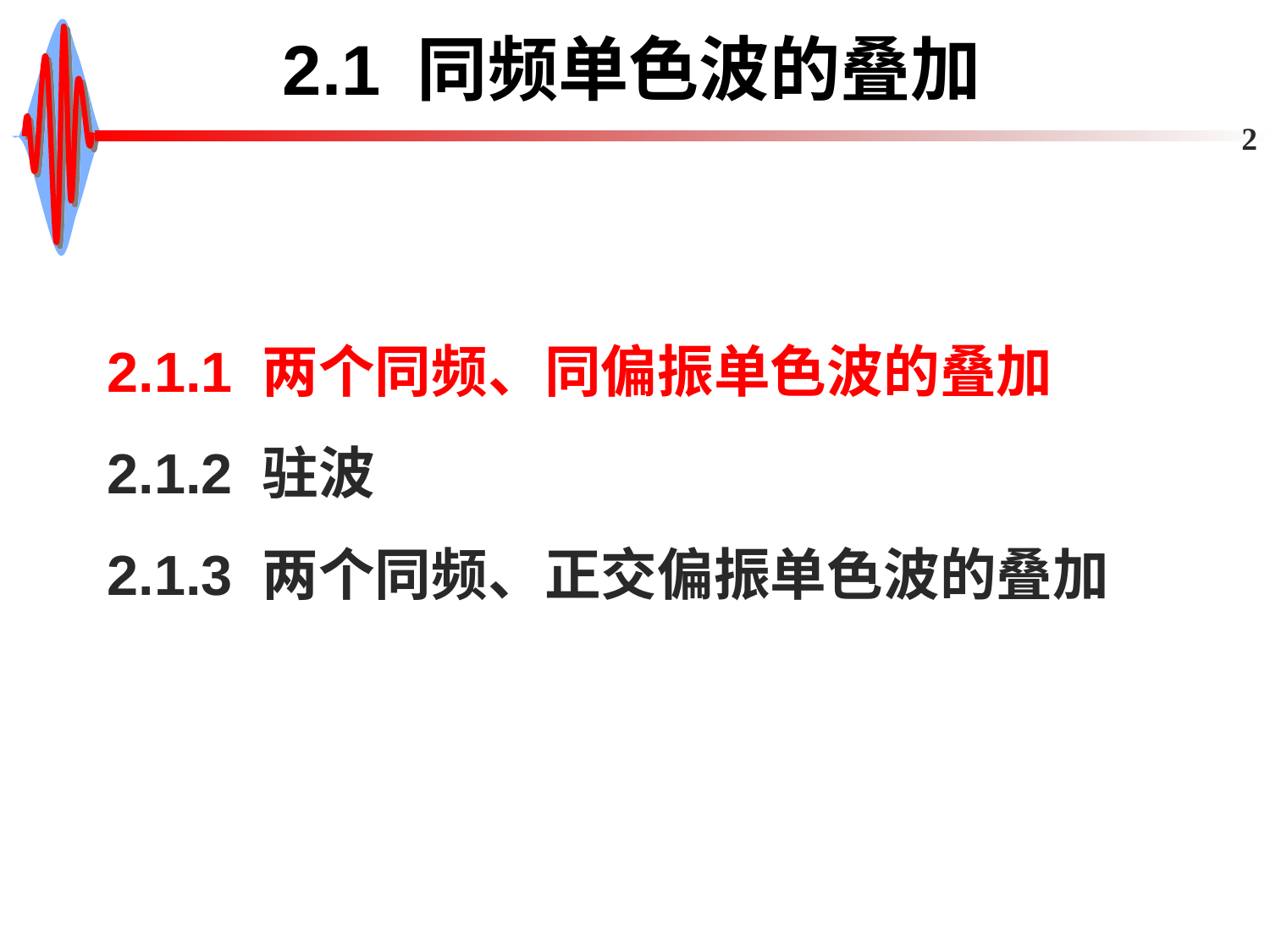

# 2.1 同频单色波的叠加
2
2.1.1 两个同频、同偏振单色波的叠加
2.1.2 驻波
2.1.3 两个同频、正交偏振单色波的叠加